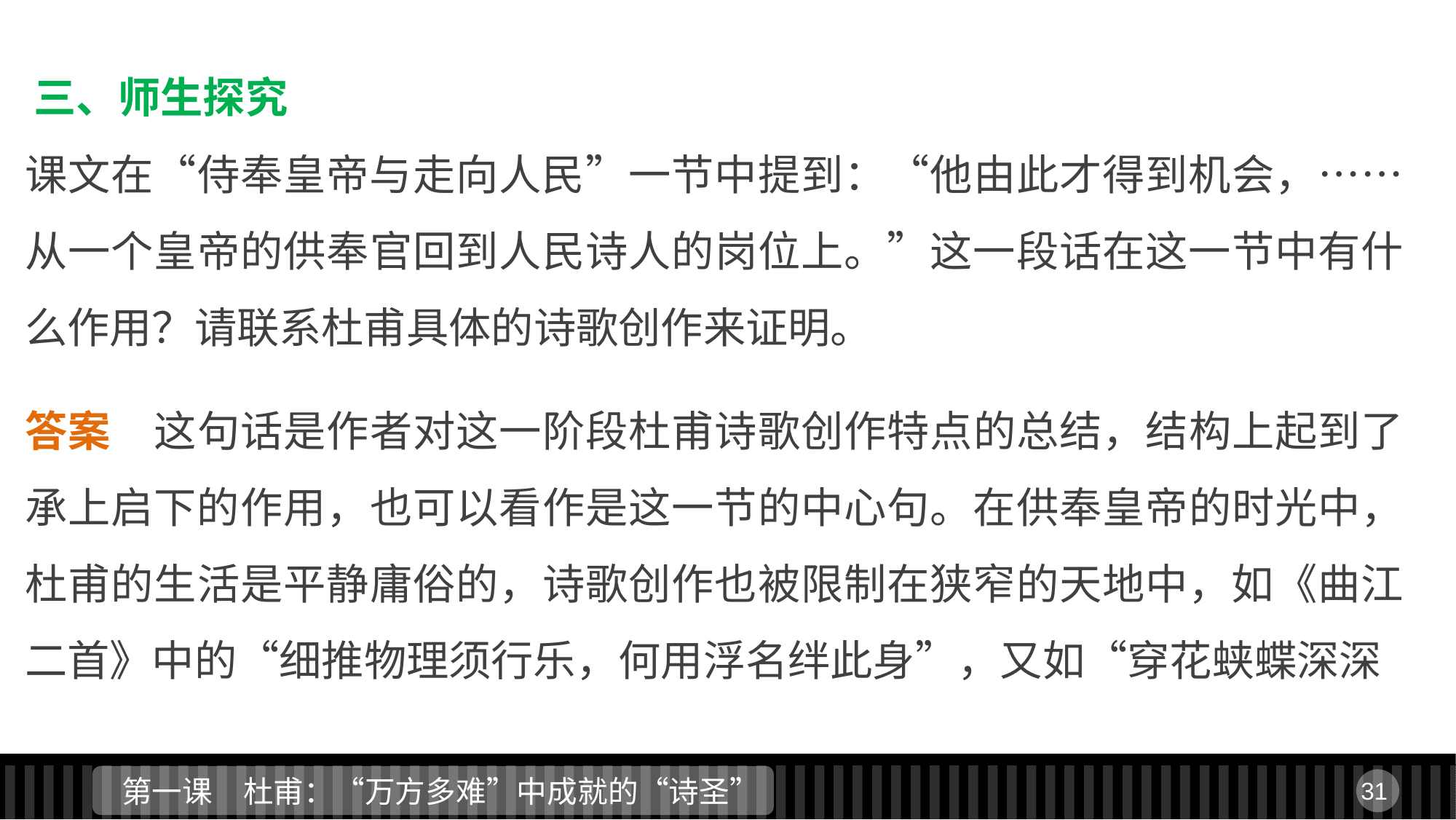

三、师生探究
课文在“侍奉皇帝与走向人民”一节中提到：“他由此才得到机会，……从一个皇帝的供奉官回到人民诗人的岗位上。”这一段话在这一节中有什么作用？请联系杜甫具体的诗歌创作来证明。
答案　这句话是作者对这一阶段杜甫诗歌创作特点的总结，结构上起到了承上启下的作用，也可以看作是这一节的中心句。在供奉皇帝的时光中，杜甫的生活是平静庸俗的，诗歌创作也被限制在狭窄的天地中，如《曲江二首》中的“细推物理须行乐，何用浮名绊此身”，又如“穿花蛱蝶深深